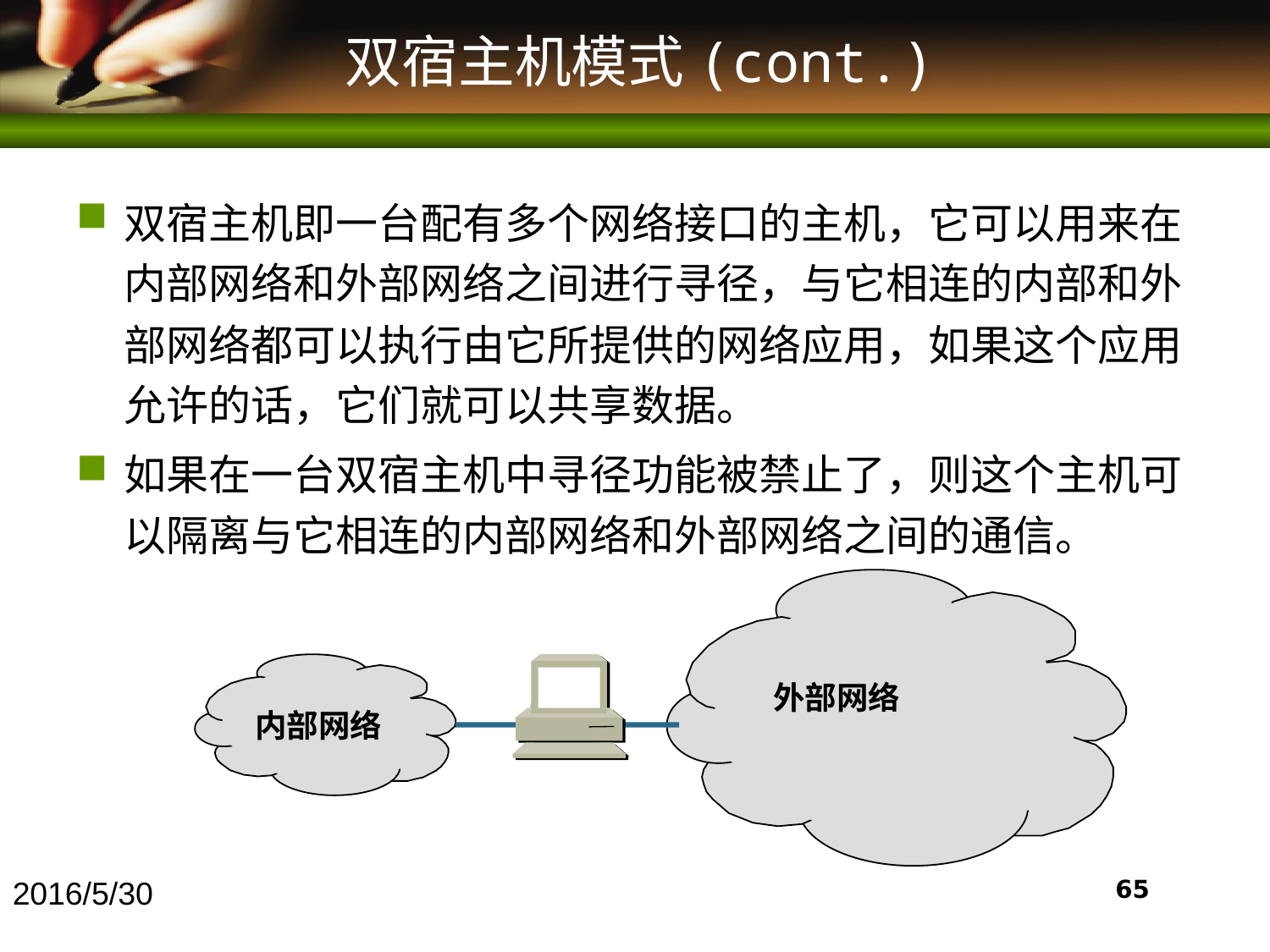

# 双宿主机模式(cont.)
双宿主机即一台配有多个网络接口的主机，它可以用来在内部网络和外部网络之间进行寻径，与它相连的内部和外部网络都可以执行由它所提供的网络应用，如果这个应用允许的话，它们就可以共享数据。
如果在一台双宿主机中寻径功能被禁止了，则这个主机可以隔离与它相连的内部网络和外部网络之间的通信。

外部网络

内部网络

2016/5/30

65